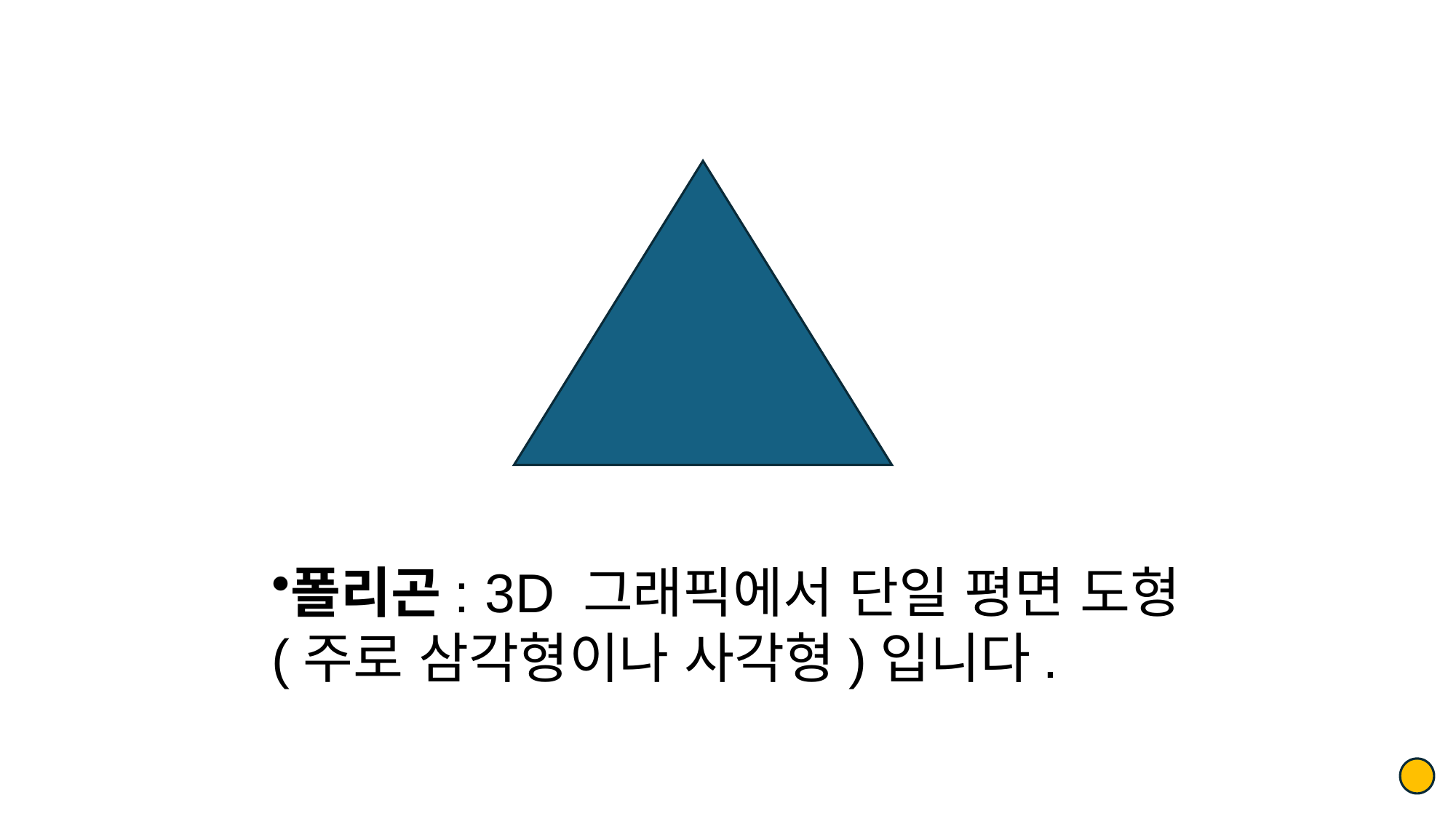

폴리곤: 3D 그래픽에서 단일 평면 도형(주로 삼각형이나 사각형)입니다.